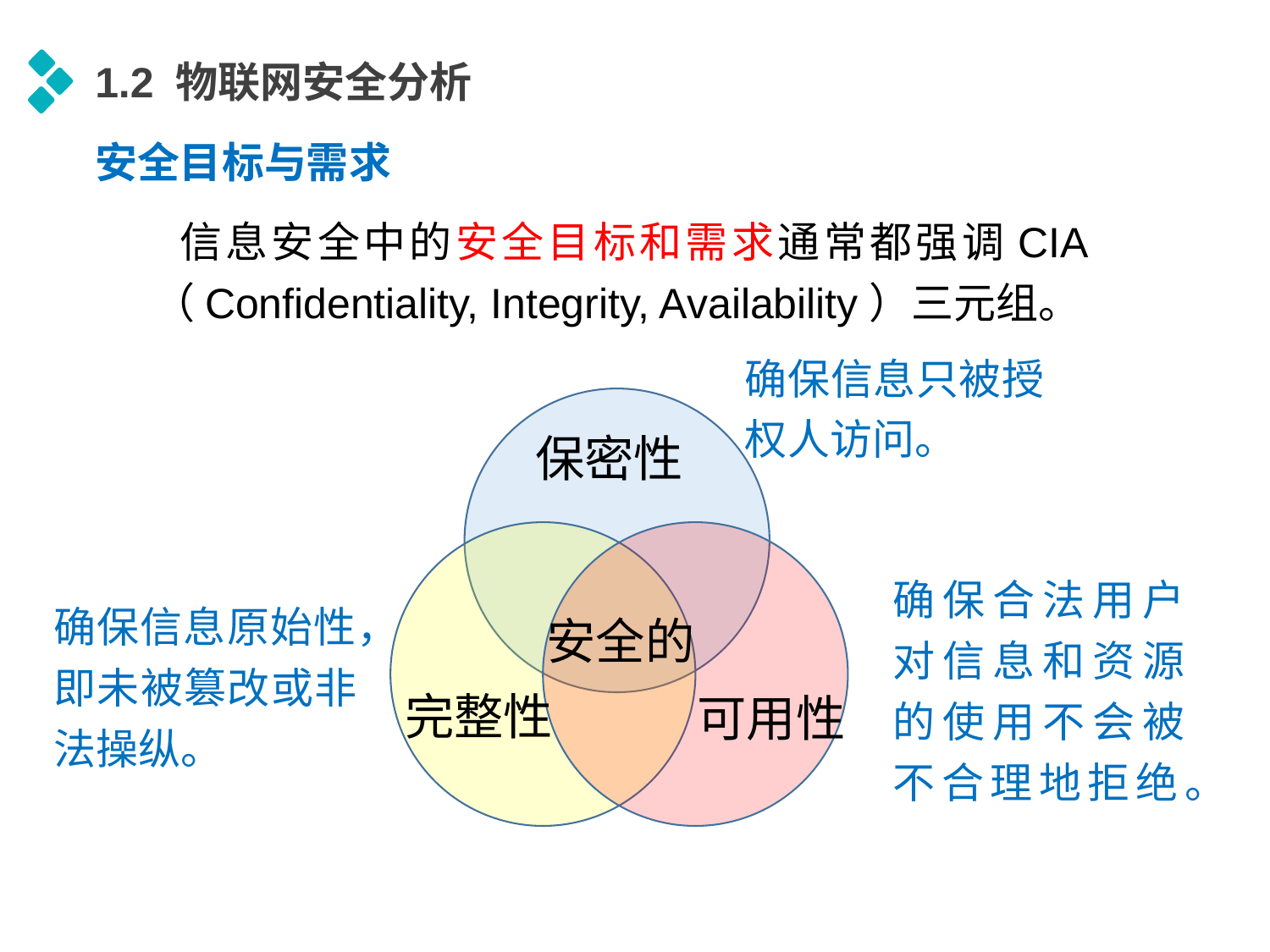

1.2 物联网安全分析

安全目标与需求
 信息安全中的安全目标和需求通常都强调CIA（Confidentiality, Integrity, Availability）三元组。
确保信息只被授权人访问。

保密性

安全的
完整性
可用性
确保信息原始性，即未被篡改或非法操纵。
确保合法用户对信息和资源的使用不会被不合理地拒绝。
延时符